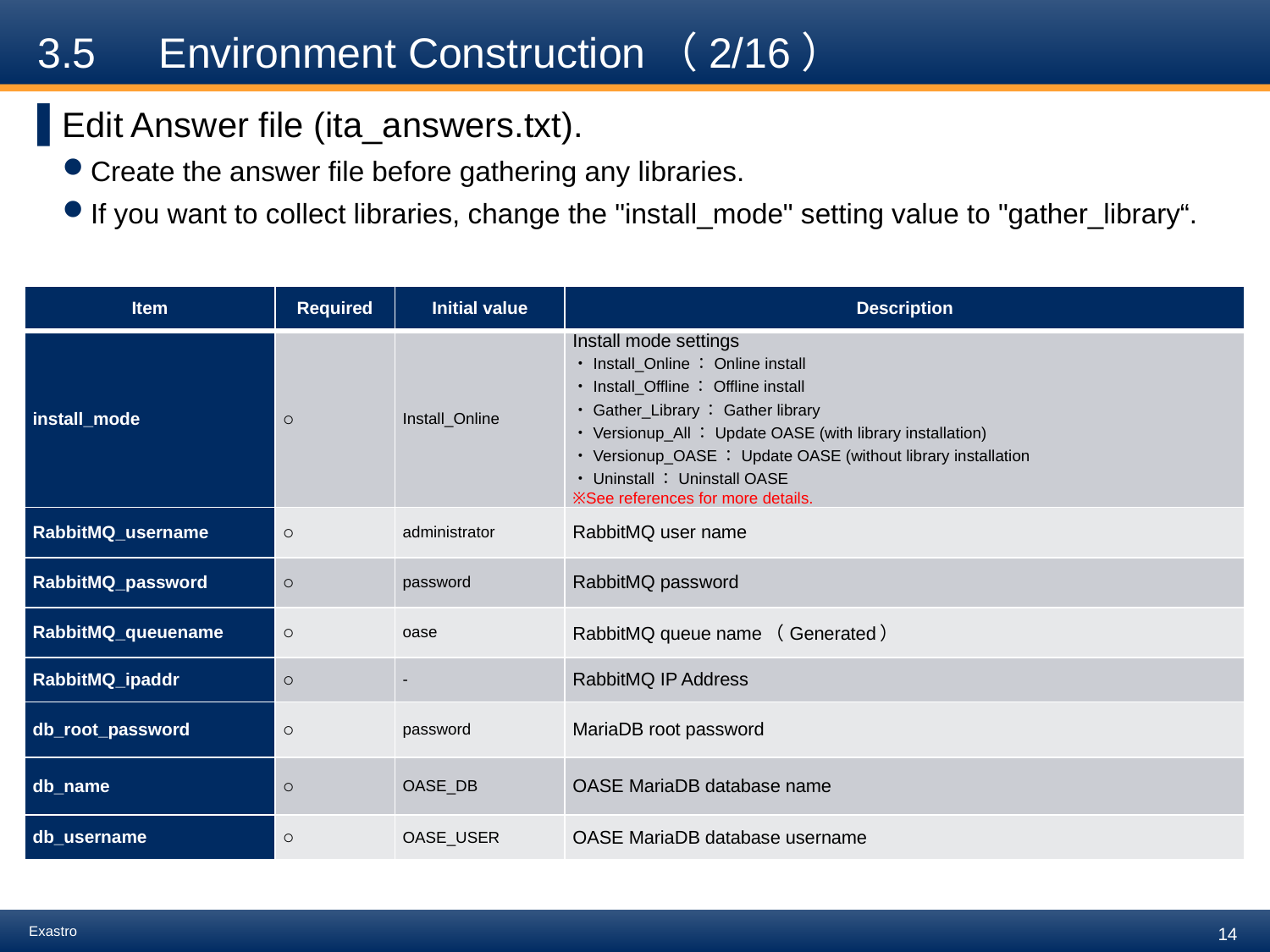

# 3.5　Environment Construction（2/16）
Edit Answer file (ita_answers.txt).
Create the answer file before gathering any libraries.
If you want to collect libraries, change the "install_mode" setting value to "gather_library“.

| Item | Required | Initial value | Description |
| --- | --- | --- | --- |
| install\_mode | ○ | Install\_Online | Install mode settings ・Install\_Online：Online install ・Install\_Offline：Offline install ・Gather\_Library：Gather library ・Versionup\_All：Update OASE (with library installation) ・Versionup\_OASE：Update OASE (without library installation ・Uninstall：Uninstall OASE ※See references for more details. |
| RabbitMQ\_username | ○ | administrator | RabbitMQ user name |
| RabbitMQ\_password | ○ | password | RabbitMQ password |
| RabbitMQ\_queuename | ○ | oase | RabbitMQ queue name（Generated） |
| RabbitMQ\_ipaddr | ○ | - | RabbitMQ IP Address |
| db\_root\_password | ○ | password | MariaDB root password |
| db\_name | ○ | OASE\_DB | OASE MariaDB database name |
| db\_username | ○ | OASE\_USER | OASE MariaDB database username |